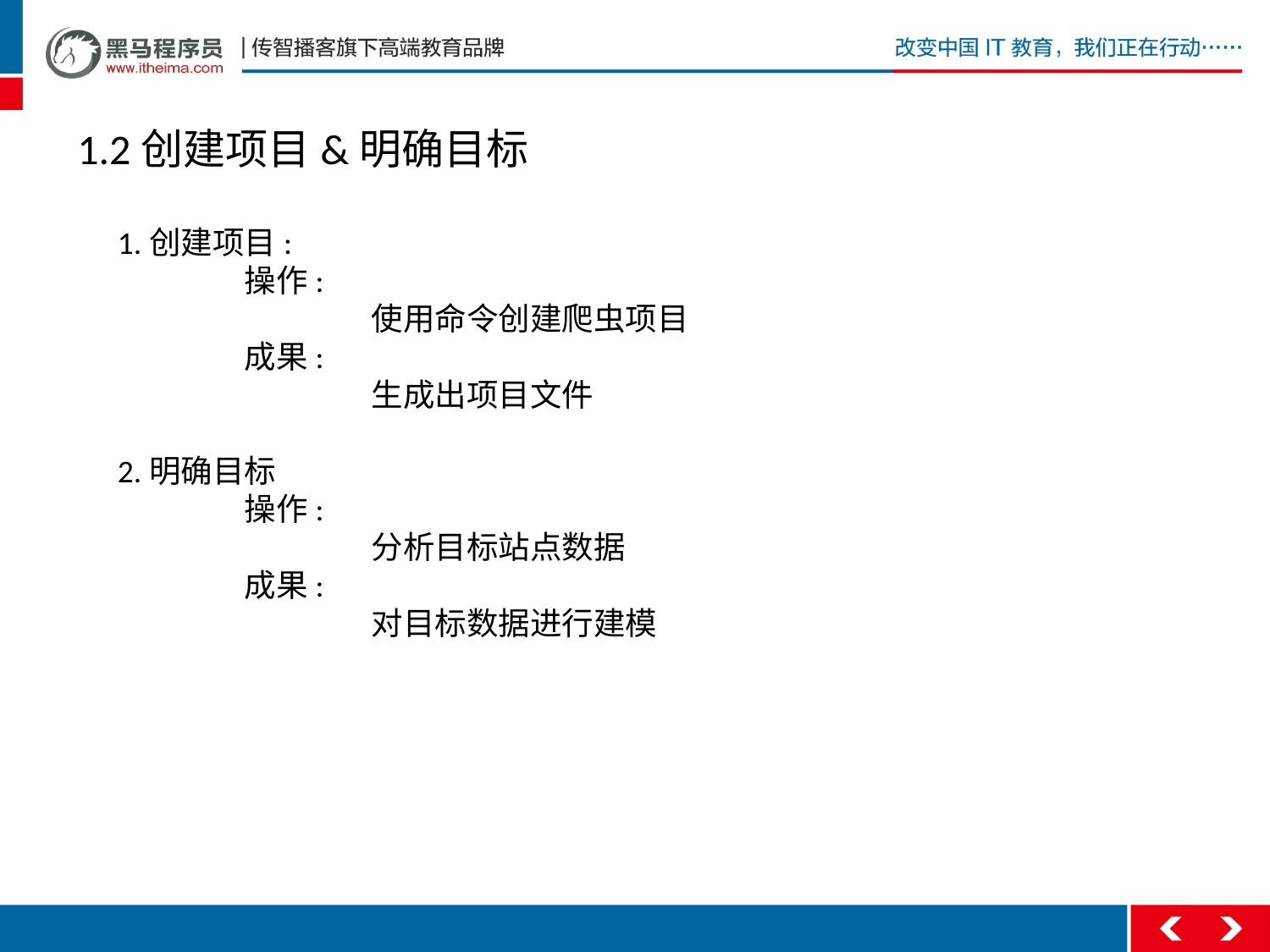

1.2创建项目&明确目标

1.创建项目:
	操作:
		使用命令创建爬虫项目
	成果:
		生成出项目文件

2.明确目标
	操作:
		分析目标站点数据
	成果:
		对目标数据进行建模